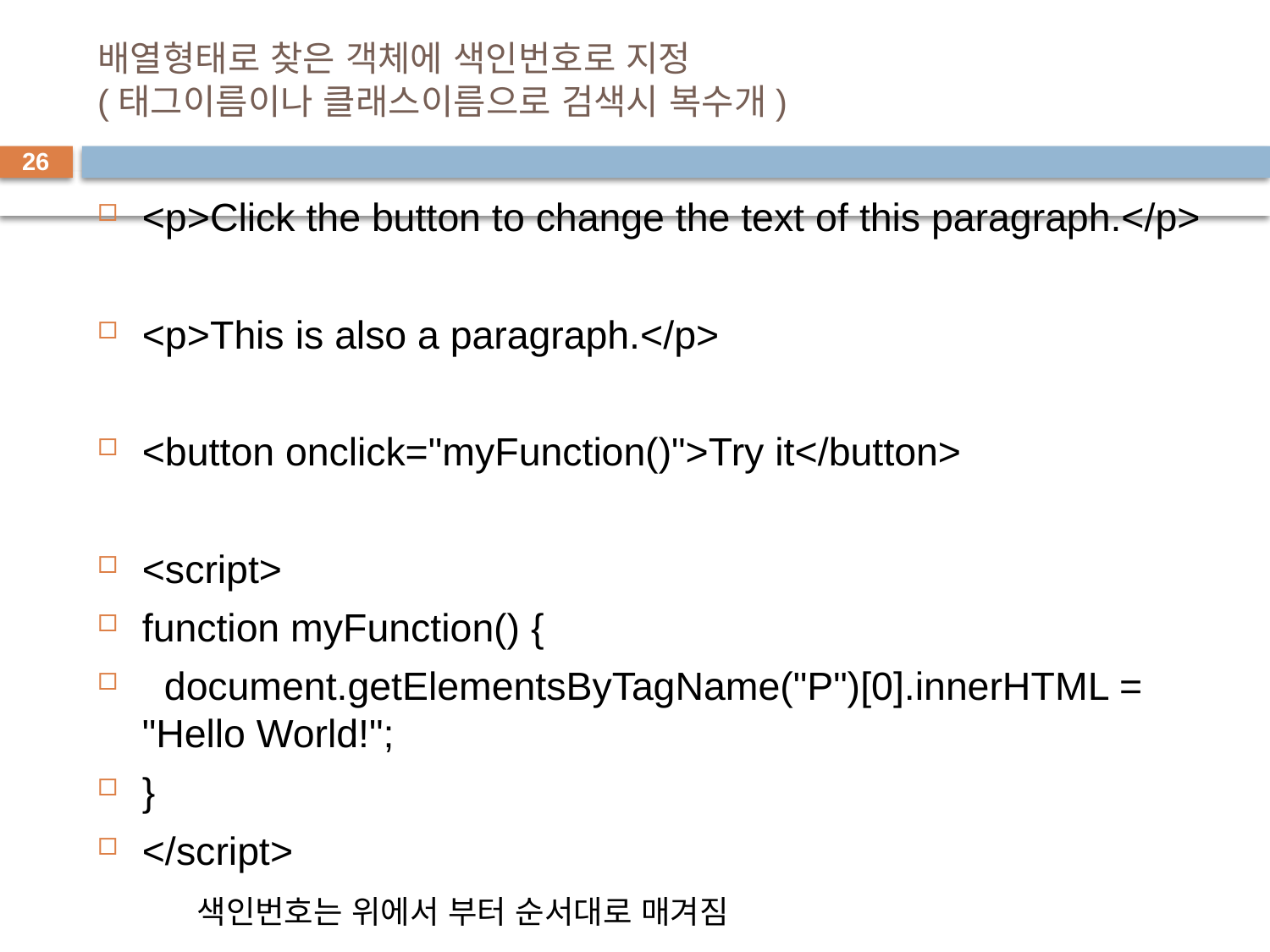

# 배열형태로 찾은 객체에 색인번호로 지정 (태그이름이나 클래스이름으로 검색시 복수개)
26
<p>Click the button to change the text of this paragraph.</p>

<p>This is also a paragraph.</p>

<button onclick="myFunction()">Try it</button>

<script>
function myFunction() {
  document.getElementsByTagName("P")[0].innerHTML = "Hello World!";
}
</script>
색인번호는 위에서 부터 순서대로 매겨짐